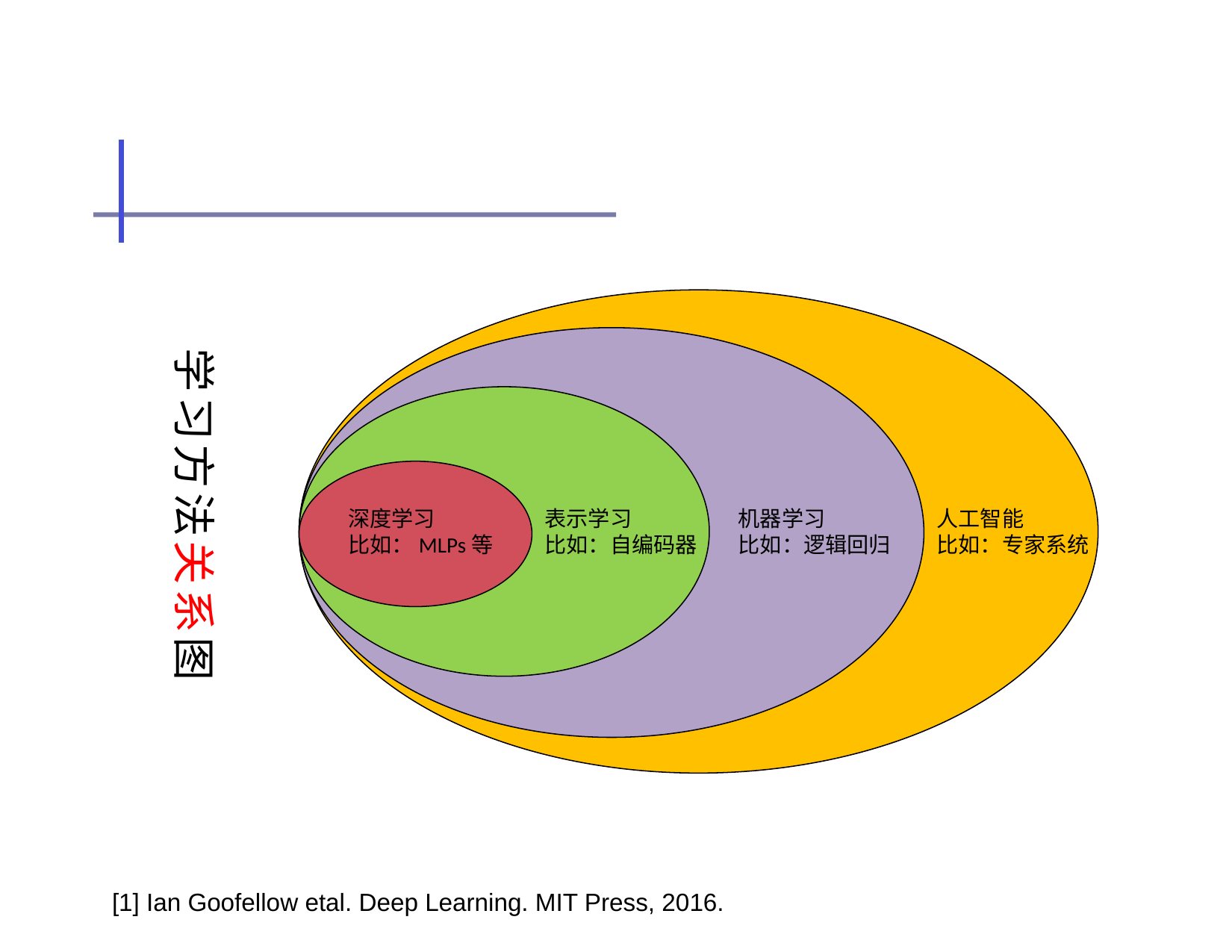

#

学习方法关系图

深度学习
比如：MLPs等
表示学习
比如：自编码器
机器学习
比如：逻辑回归
人工智能
比如：专家系统
[1] Ian Goofellow etal. Deep Learning. MIT Press, 2016.